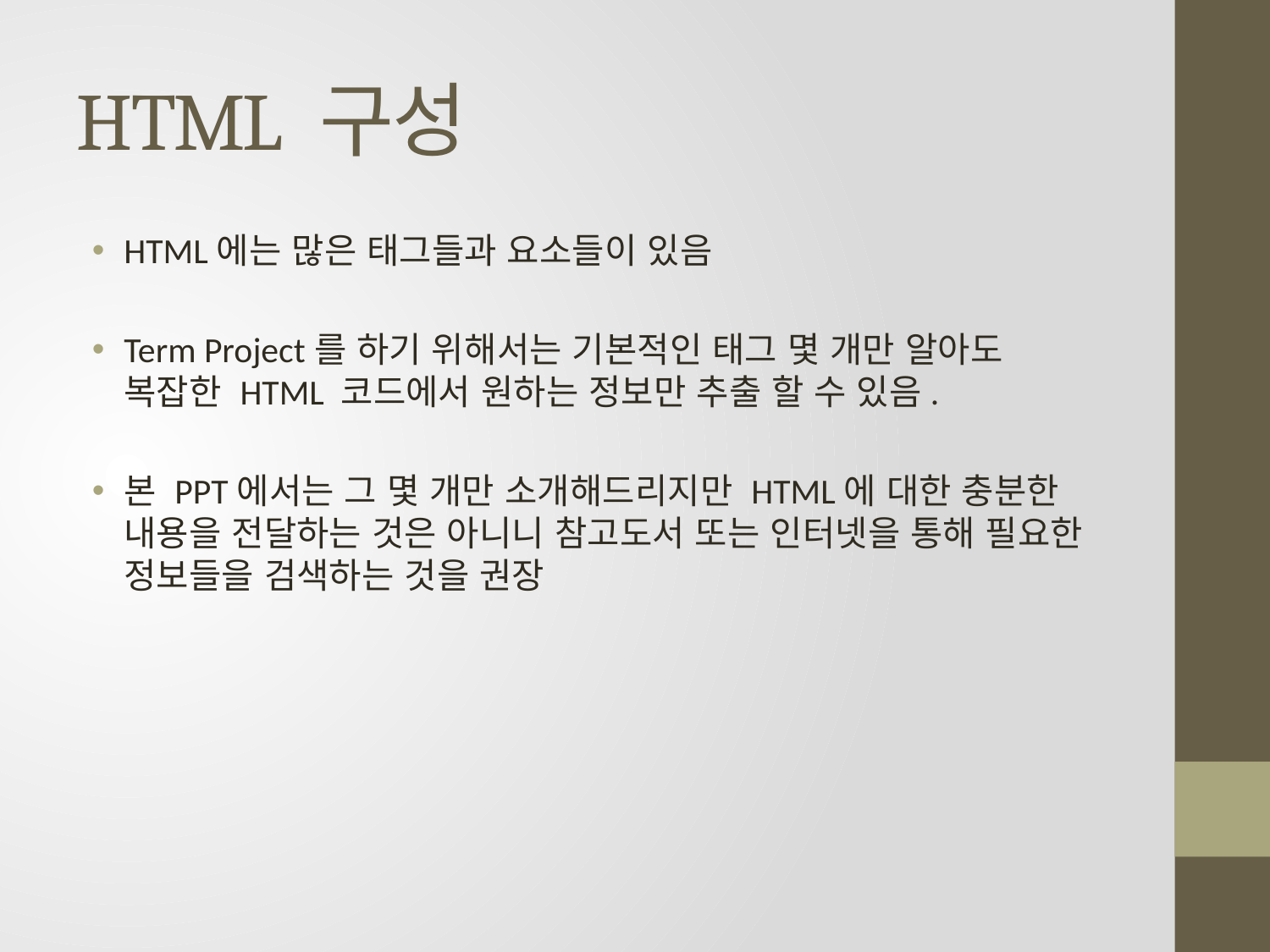

# HTML 구성
HTML에는 많은 태그들과 요소들이 있음

Term Project를 하기 위해서는 기본적인 태그 몇 개만 알아도 복잡한 HTML 코드에서 원하는 정보만 추출 할 수 있음.

본 PPT에서는 그 몇 개만 소개해드리지만 HTML에 대한 충분한 내용을 전달하는 것은 아니니 참고도서 또는 인터넷을 통해 필요한 정보들을 검색하는 것을 권장